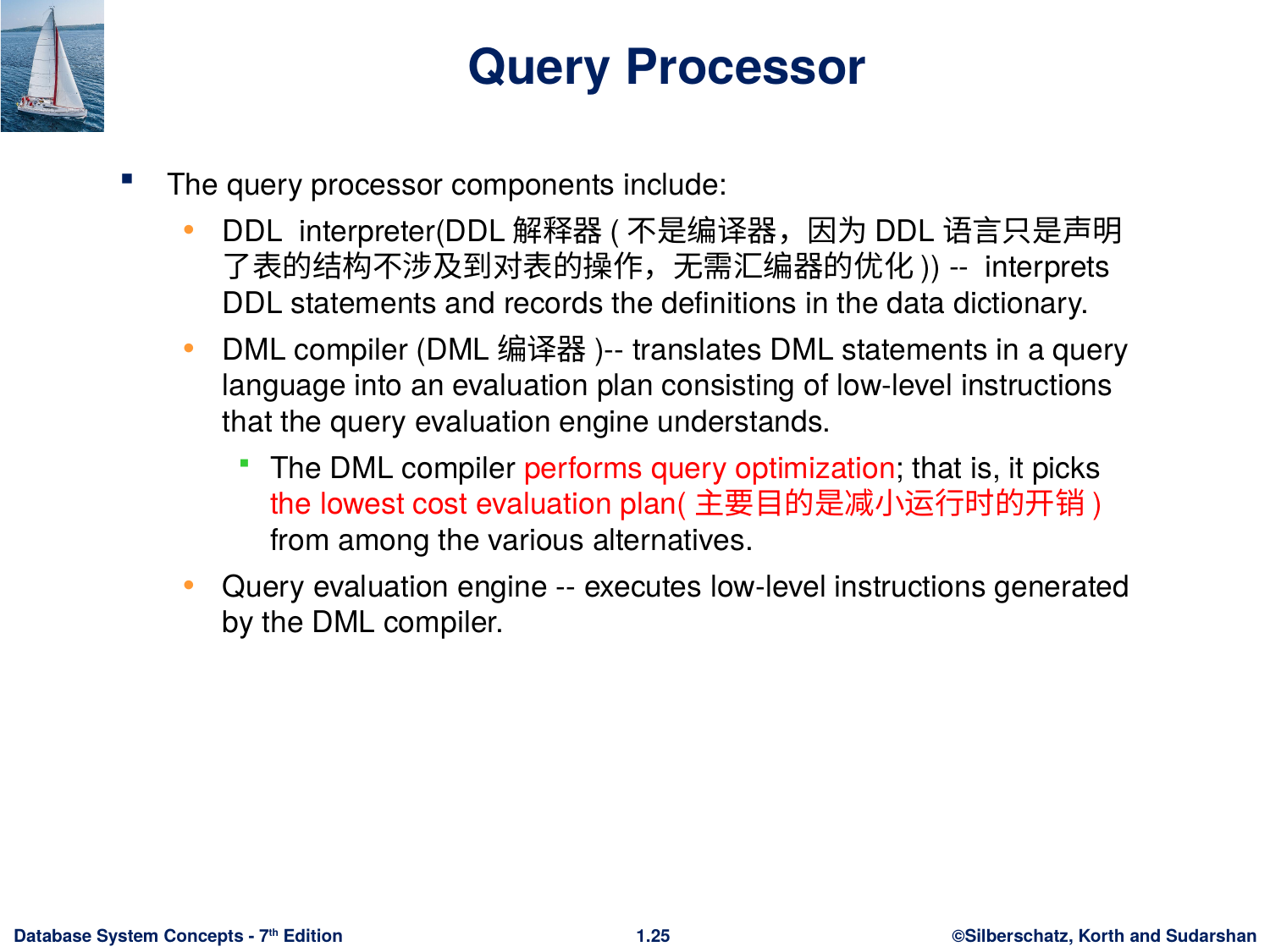

# Query Processor
The query processor components include:
DDL  interpreter(DDL解释器(不是编译器，因为DDL语言只是声明了表的结构不涉及到对表的操作，无需汇编器的优化)) --  interprets DDL statements and records the definitions in the data dictionary.
DML compiler (DML编译器)-- translates DML statements in a query language into an evaluation plan consisting of low-level instructions that the query evaluation engine understands.
The DML compiler performs query optimization; that is, it picks the lowest cost evaluation plan(主要目的是减小运行时的开销) from among the various alternatives.
Query evaluation engine -- executes low-level instructions generated by the DML compiler.